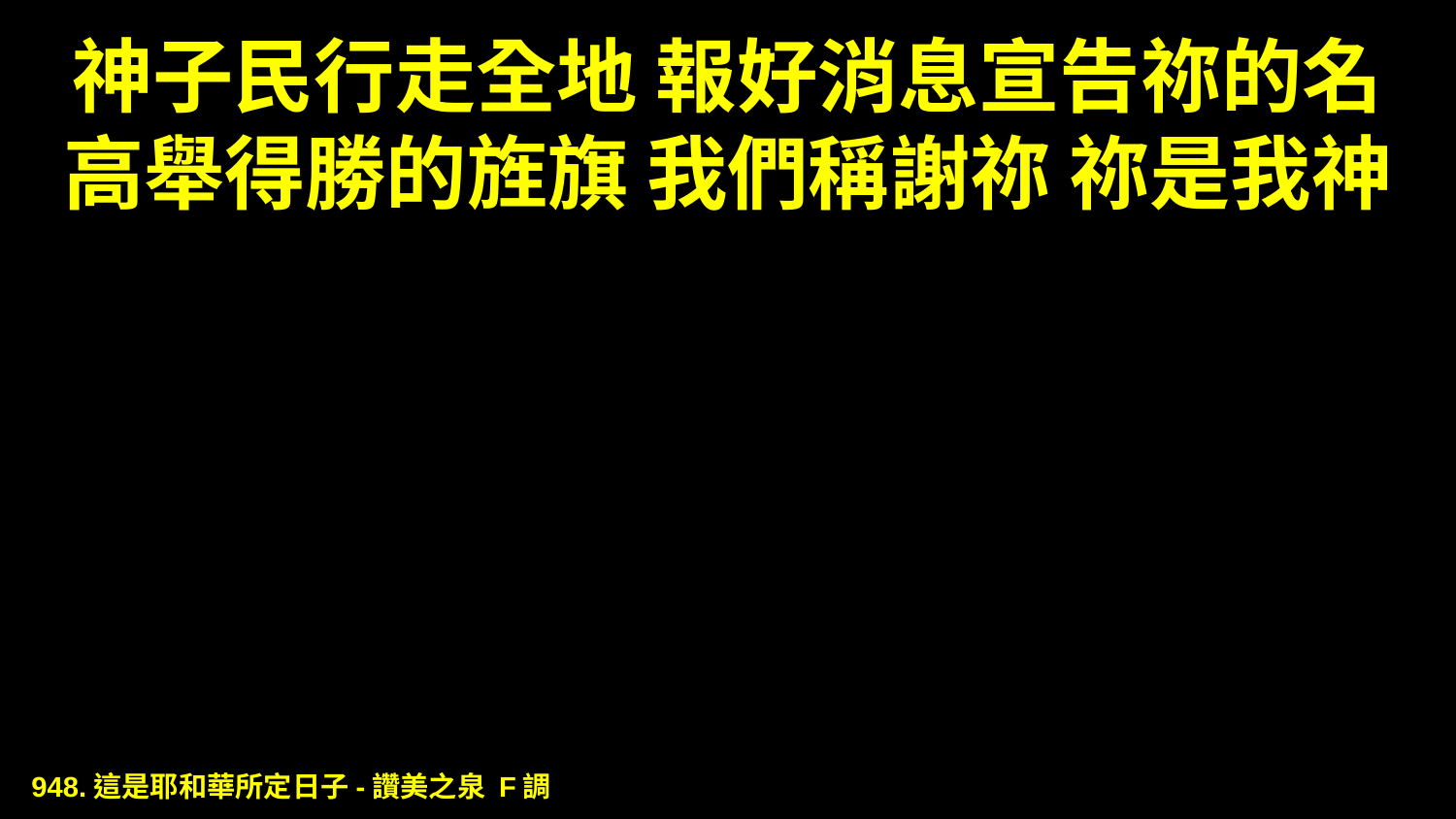

# 神子民行走全地 報好消息宣告祢的名 高舉得勝的旌旗 我們稱謝祢 祢是我神
948.這是耶和華所定日子-讚美之泉 F調